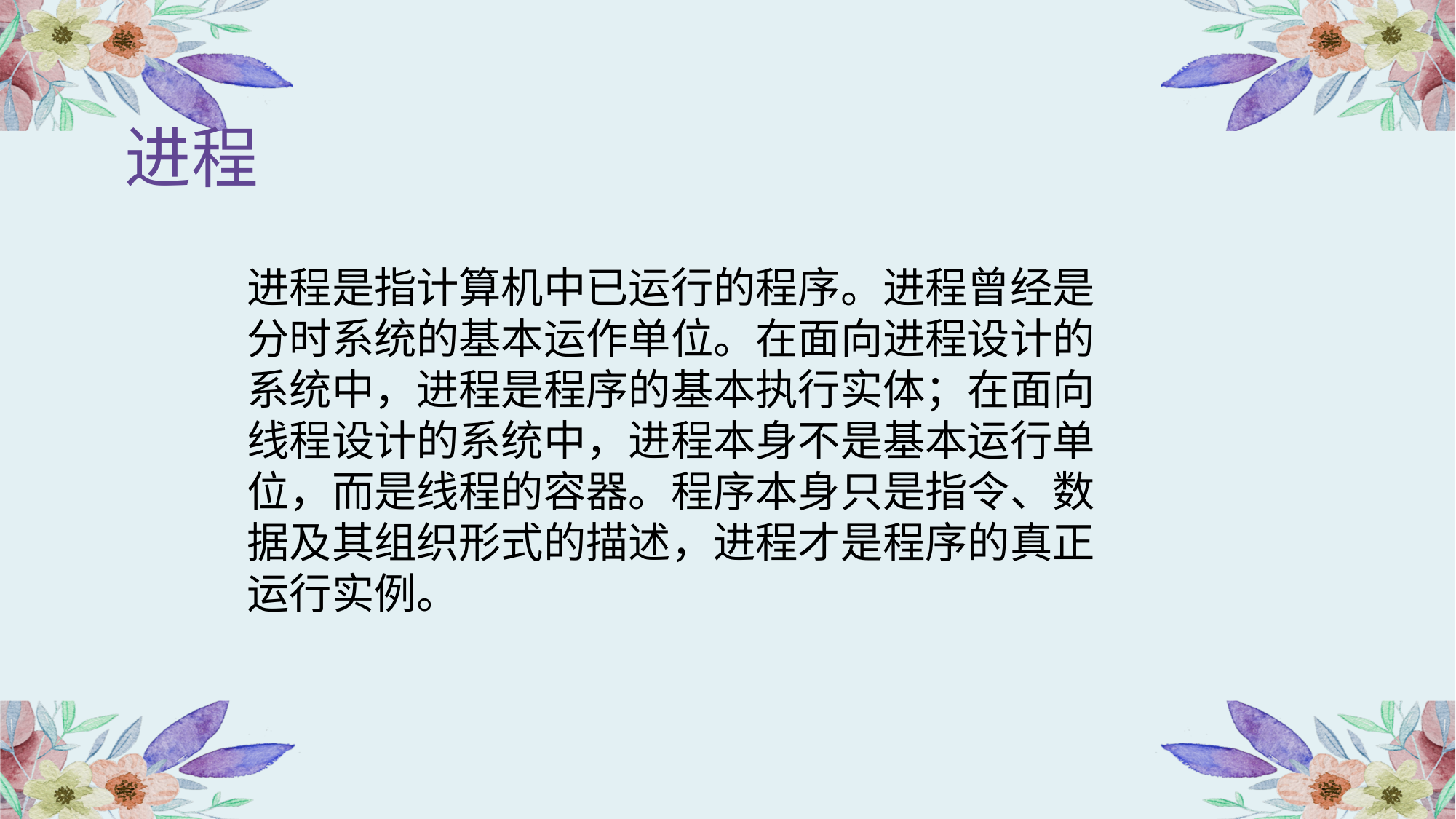

进程
进程是指计算机中已运行的程序。进程曾经是分时系统的基本运作单位。在面向进程设计的系统中，进程是程序的基本执行实体；在面向线程设计的系统中，进程本身不是基本运行单位，而是线程的容器。程序本身只是指令、数据及其组织形式的描述，进程才是程序的真正运行实例。